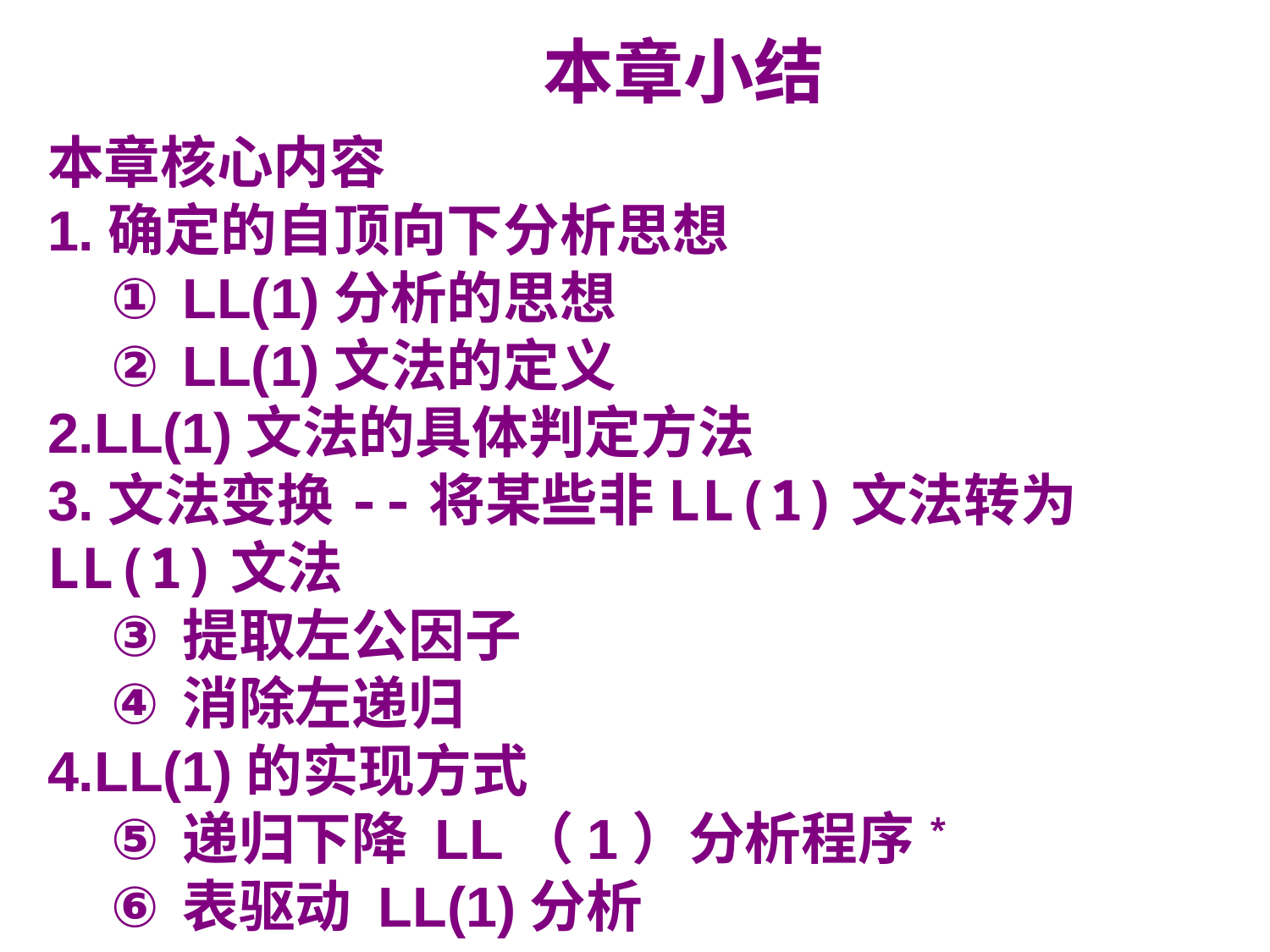

本章小结
本章核心内容
1.确定的自顶向下分析思想
LL(1)分析的思想
LL(1)文法的定义
2.LL(1)文法的具体判定方法
3.文法变换--将某些非LL(1)文法转为LL(1)文法
提取左公因子
消除左递归
4.LL(1)的实现方式
递归下降 LL（1）分析程序*
表驱动 LL(1)分析